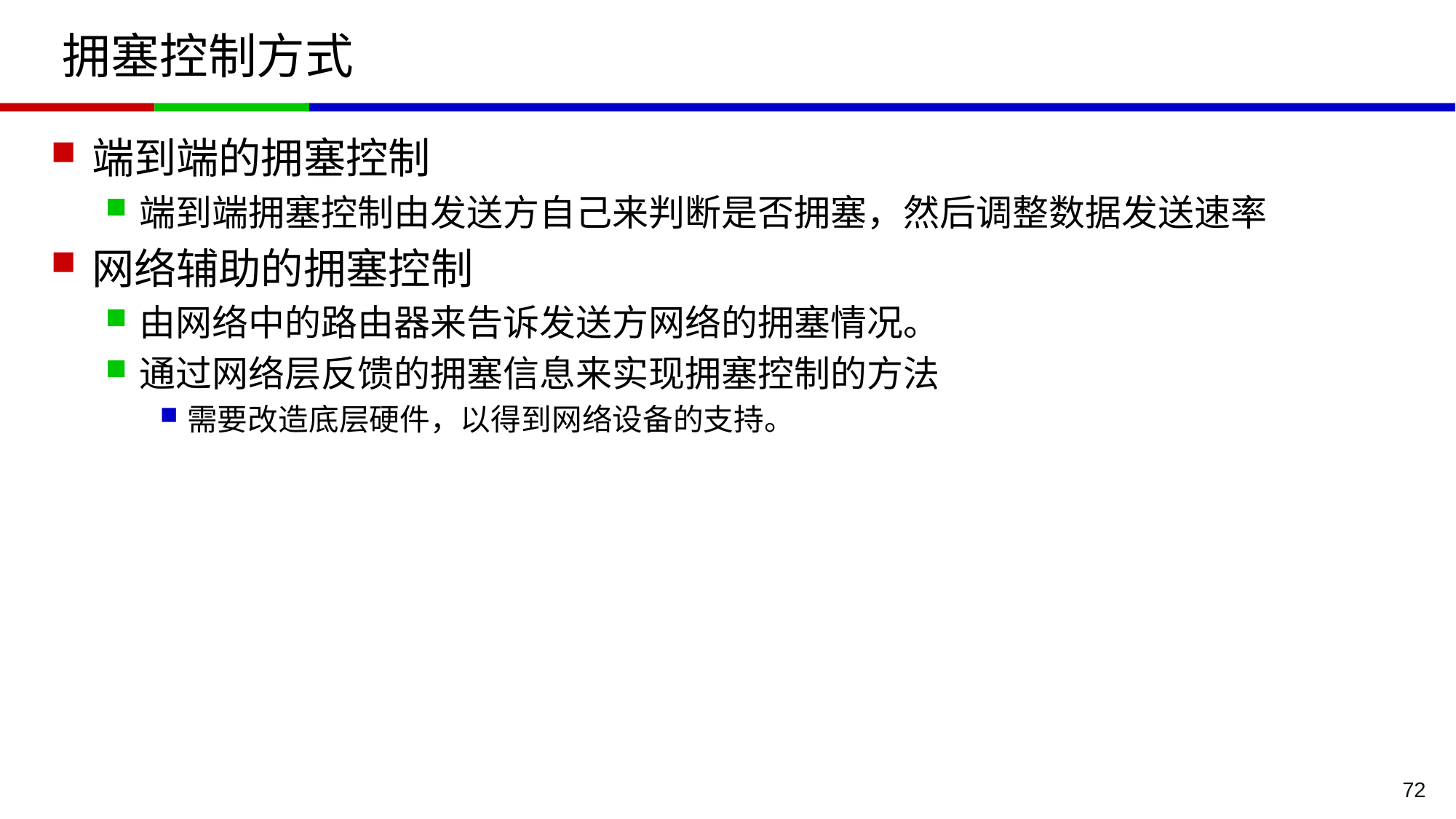

# 拥塞控制方式
端到端的拥塞控制
端到端拥塞控制由发送方自己来判断是否拥塞，然后调整数据发送速率
网络辅助的拥塞控制
由网络中的路由器来告诉发送方网络的拥塞情况。
通过网络层反馈的拥塞信息来实现拥塞控制的方法
需要改造底层硬件，以得到网络设备的支持。

72